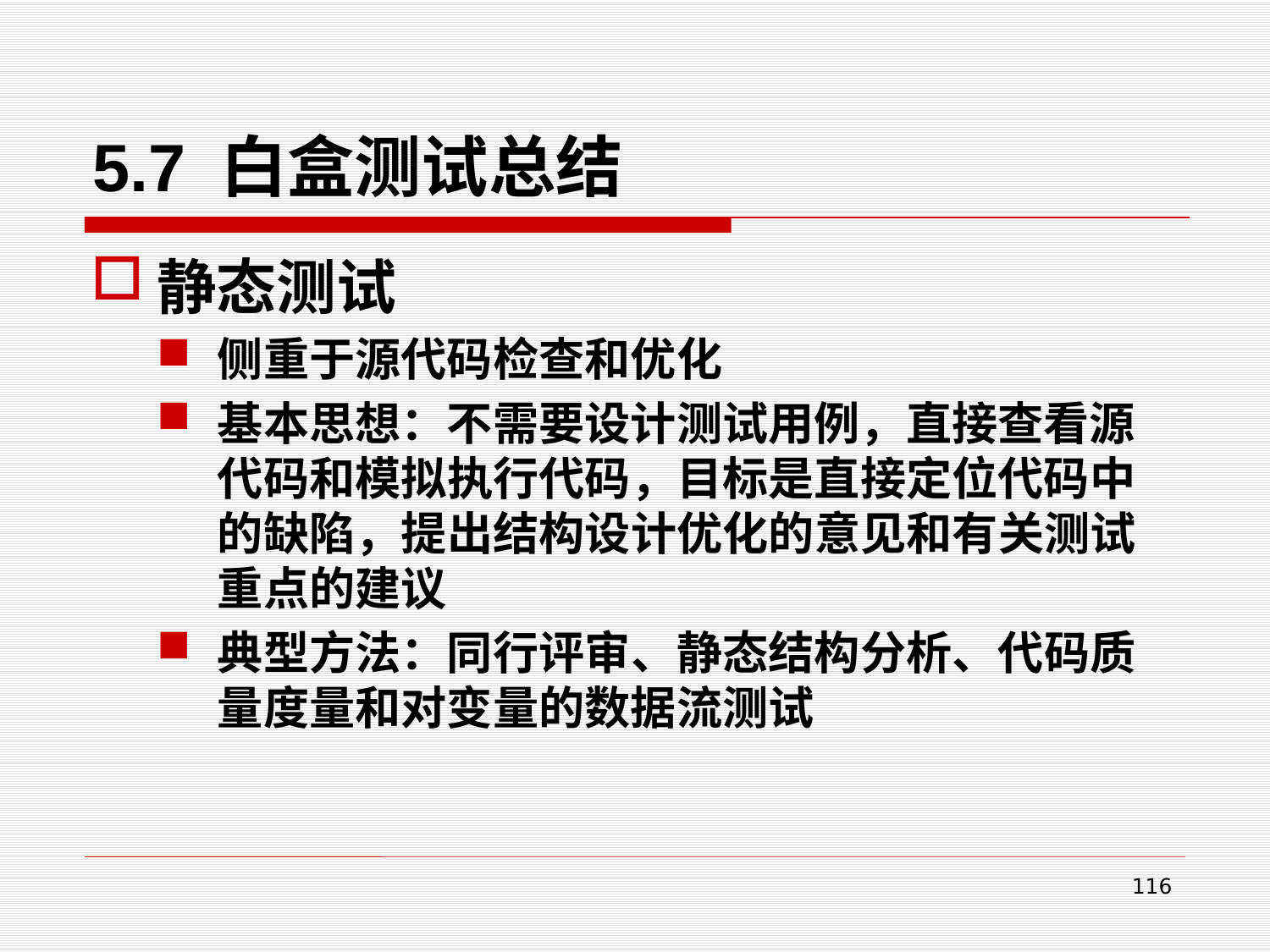

# 5.7 白盒测试总结
静态测试
侧重于源代码检查和优化
基本思想：不需要设计测试用例，直接查看源代码和模拟执行代码，目标是直接定位代码中的缺陷，提出结构设计优化的意见和有关测试重点的建议
典型方法：同行评审、静态结构分析、代码质量度量和对变量的数据流测试
116